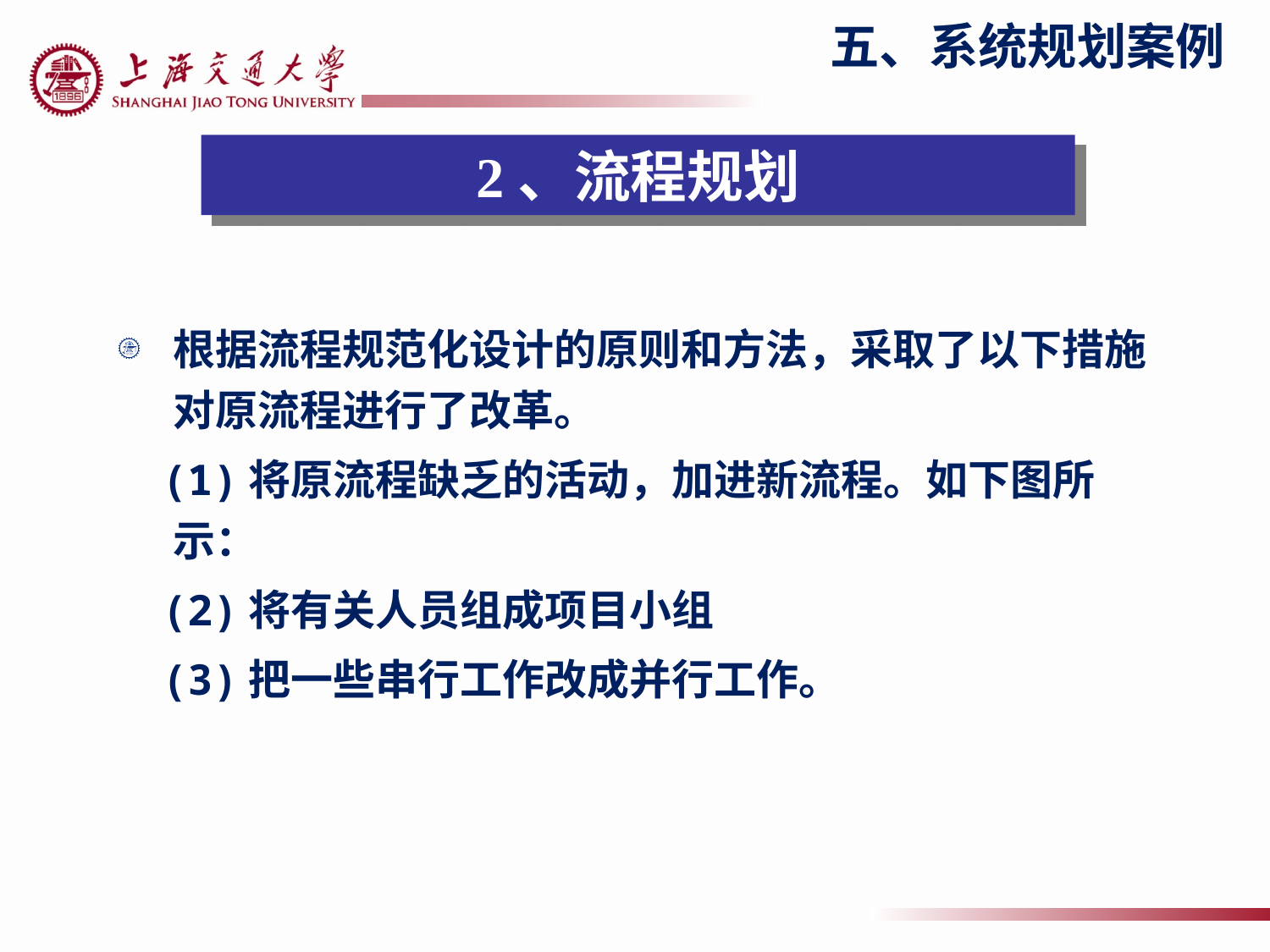

# 五、系统规划案例
2、流程规划
根据流程规范化设计的原则和方法，采取了以下措施对原流程进行了改革。
  (1)将原流程缺乏的活动，加进新流程。如下图所示：
  (2)将有关人员组成项目小组
  (3)把一些串行工作改成并行工作。